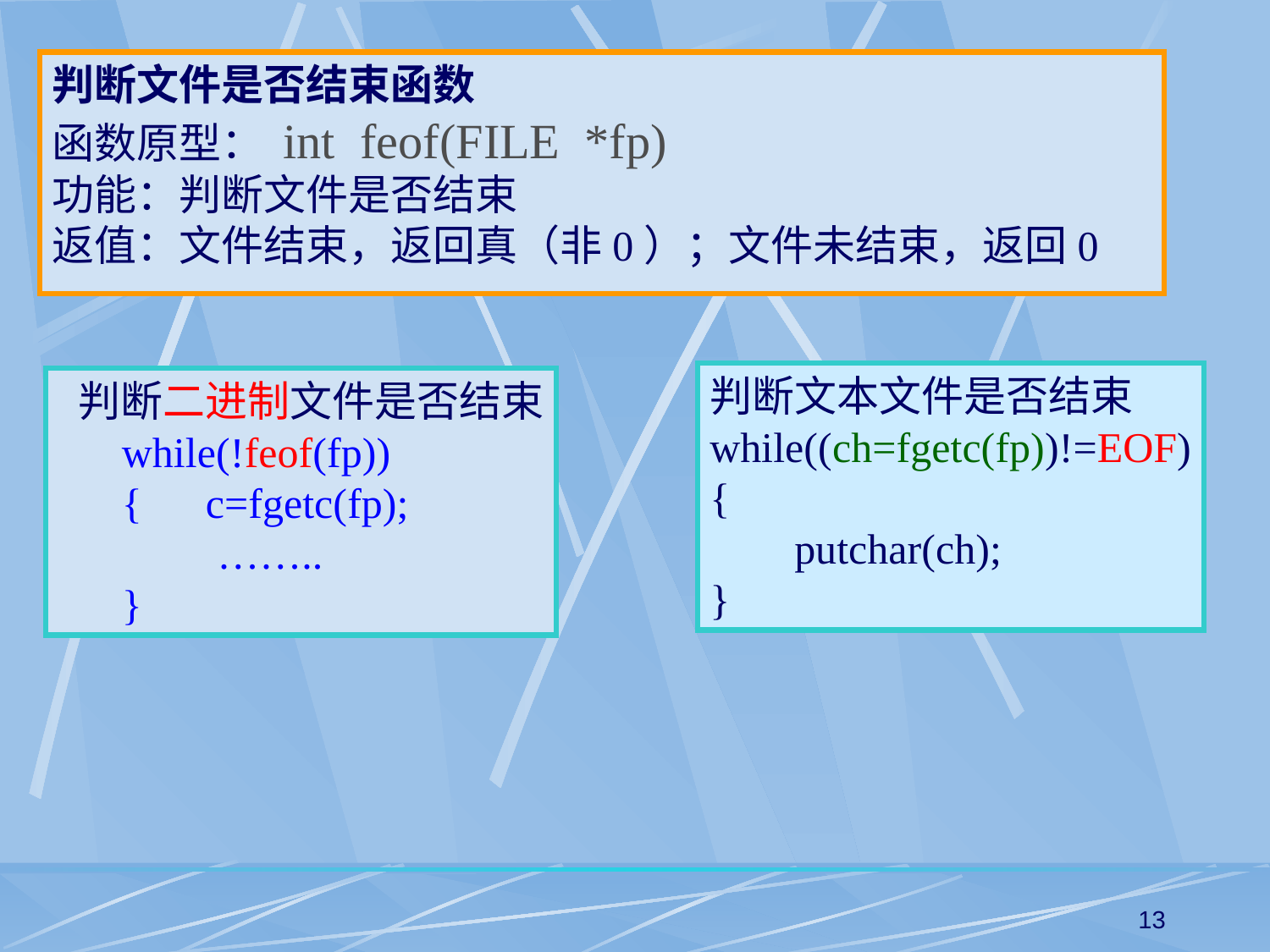

判断文件是否结束函数
函数原型： int  feof(FILE  *fp)
功能：判断文件是否结束
返值：文件结束，返回真（非0）；文件未结束，返回0

判断文本文件是否结束
while((ch=fgetc(fp))!=EOF)
{
        putchar(ch);
}
 判断二进制文件是否结束
      while(!feof(fp))
      {      c=fgetc(fp);
               ……..
      }
13